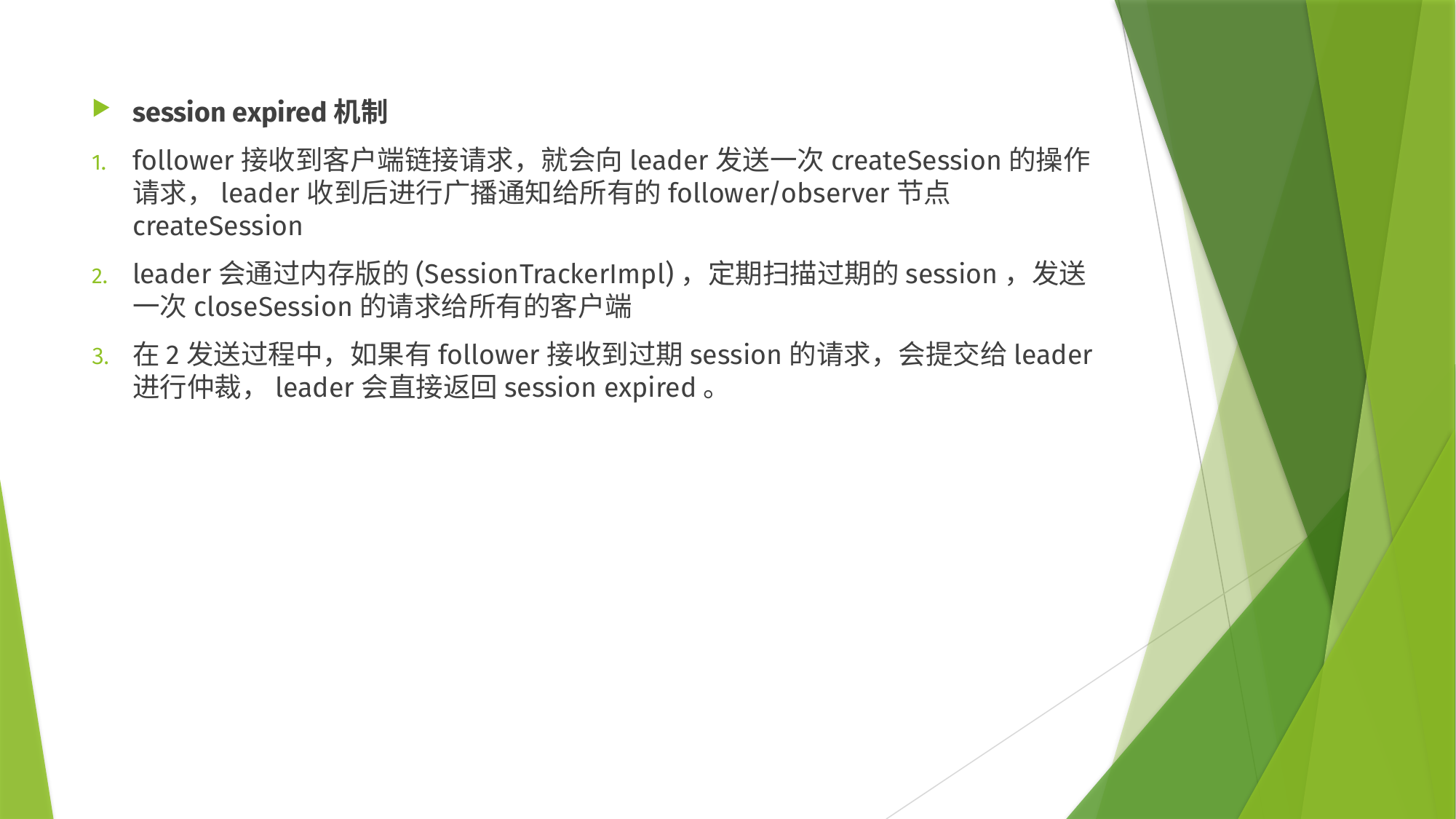

session expired机制
follower接收到客户端链接请求，就会向leader发送一次createSession的操作请求，leader收到后进行广播通知给所有的follower/observer节点createSession
leader会通过内存版的(SessionTrackerImpl)，定期扫描过期的session，发送一次closeSession的请求给所有的客户端
在2发送过程中，如果有follower接收到过期session的请求，会提交给leader进行仲裁，leader会直接返回session expired。